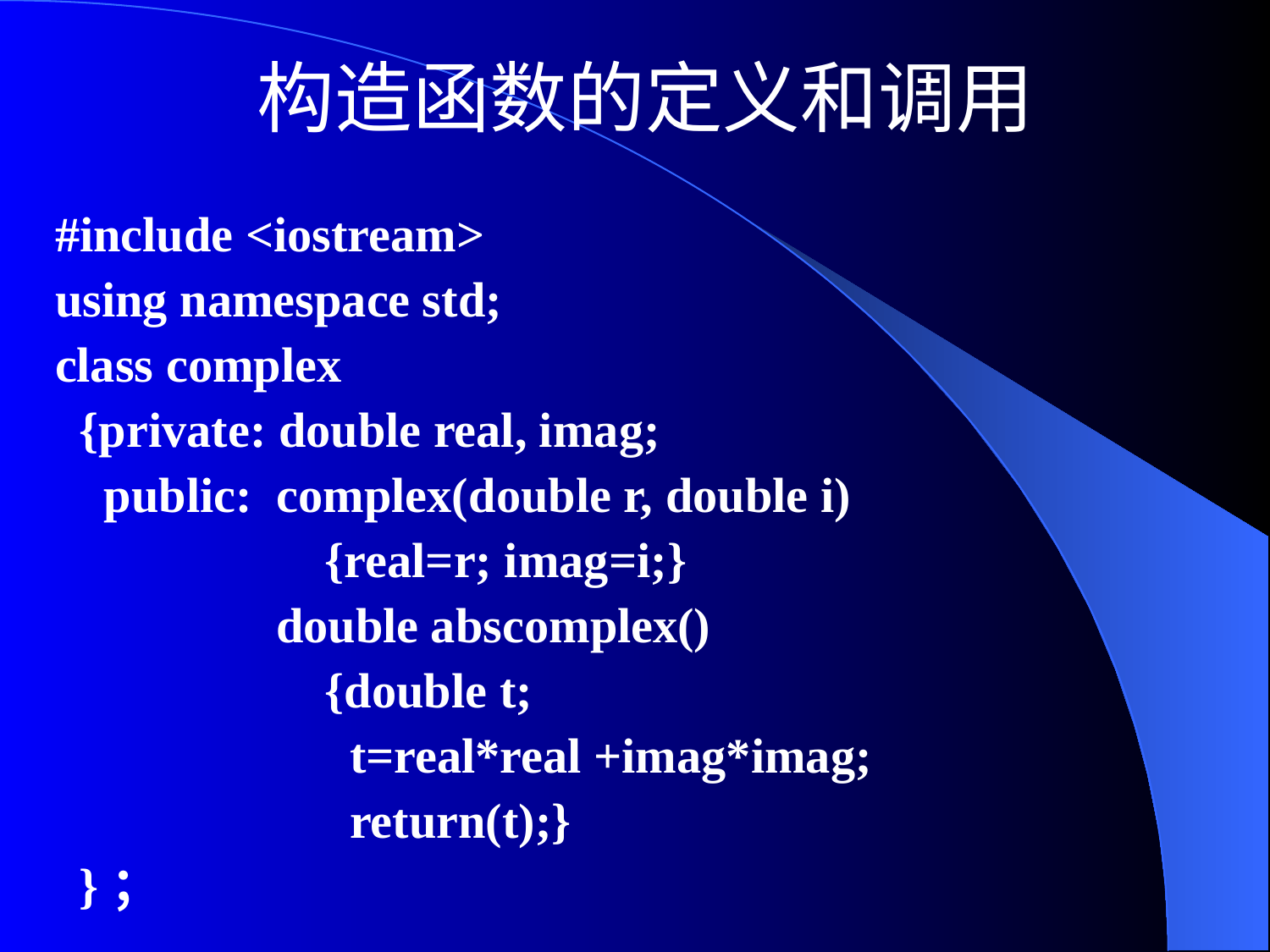

# 构造函数的定义和调用
#include <iostream>
using namespace std;
class complex
  {private: double real, imag;
    public:  complex(double r, double i)
                      {real=r; imag=i;}
                  double abscomplex()
                      {double t;
                        t=real*real +imag*imag;
                        return(t);}
  }；